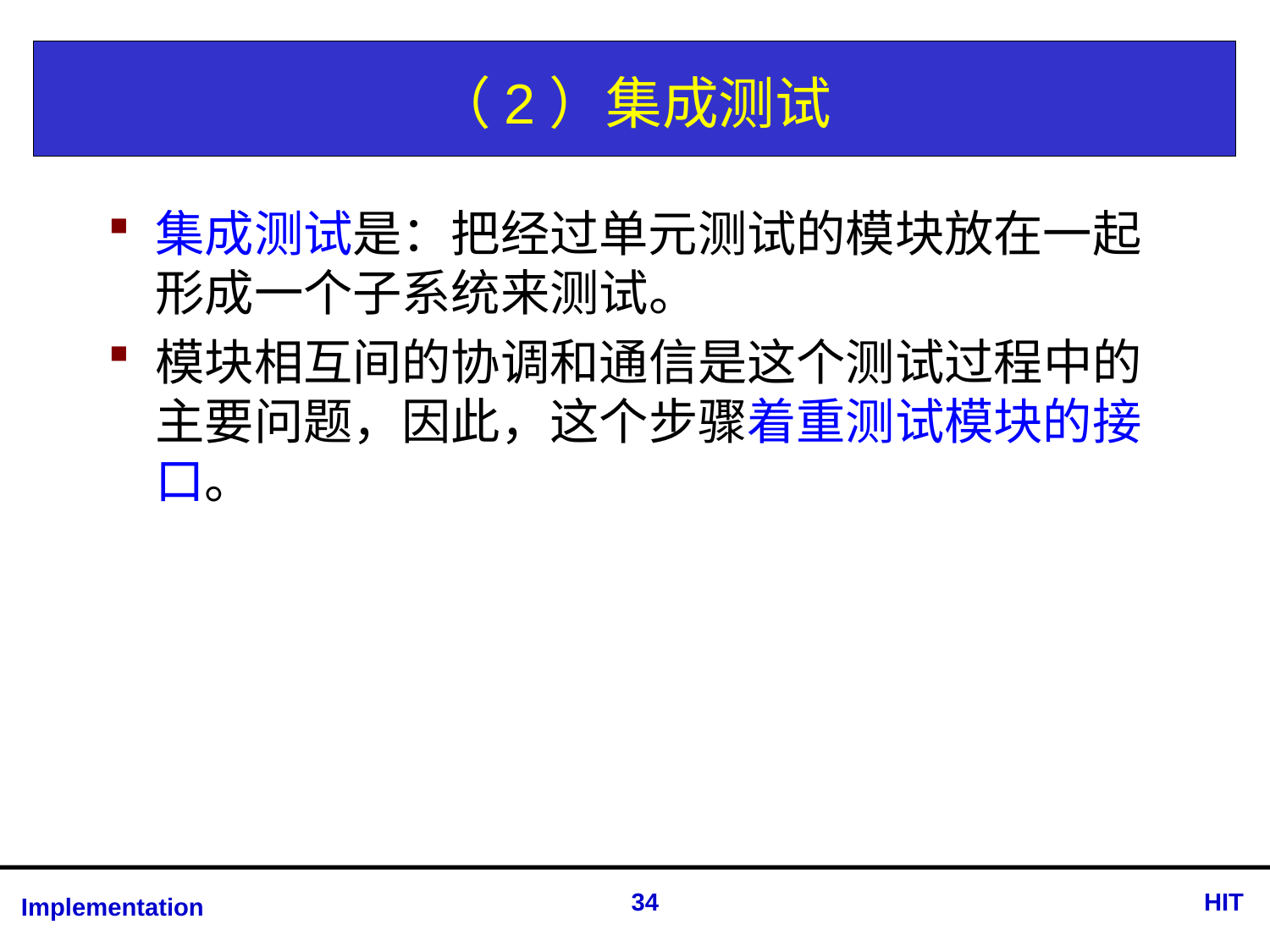

# （2）集成测试
集成测试是：把经过单元测试的模块放在一起形成一个子系统来测试。
模块相互间的协调和通信是这个测试过程中的主要问题，因此，这个步骤着重测试模块的接口。